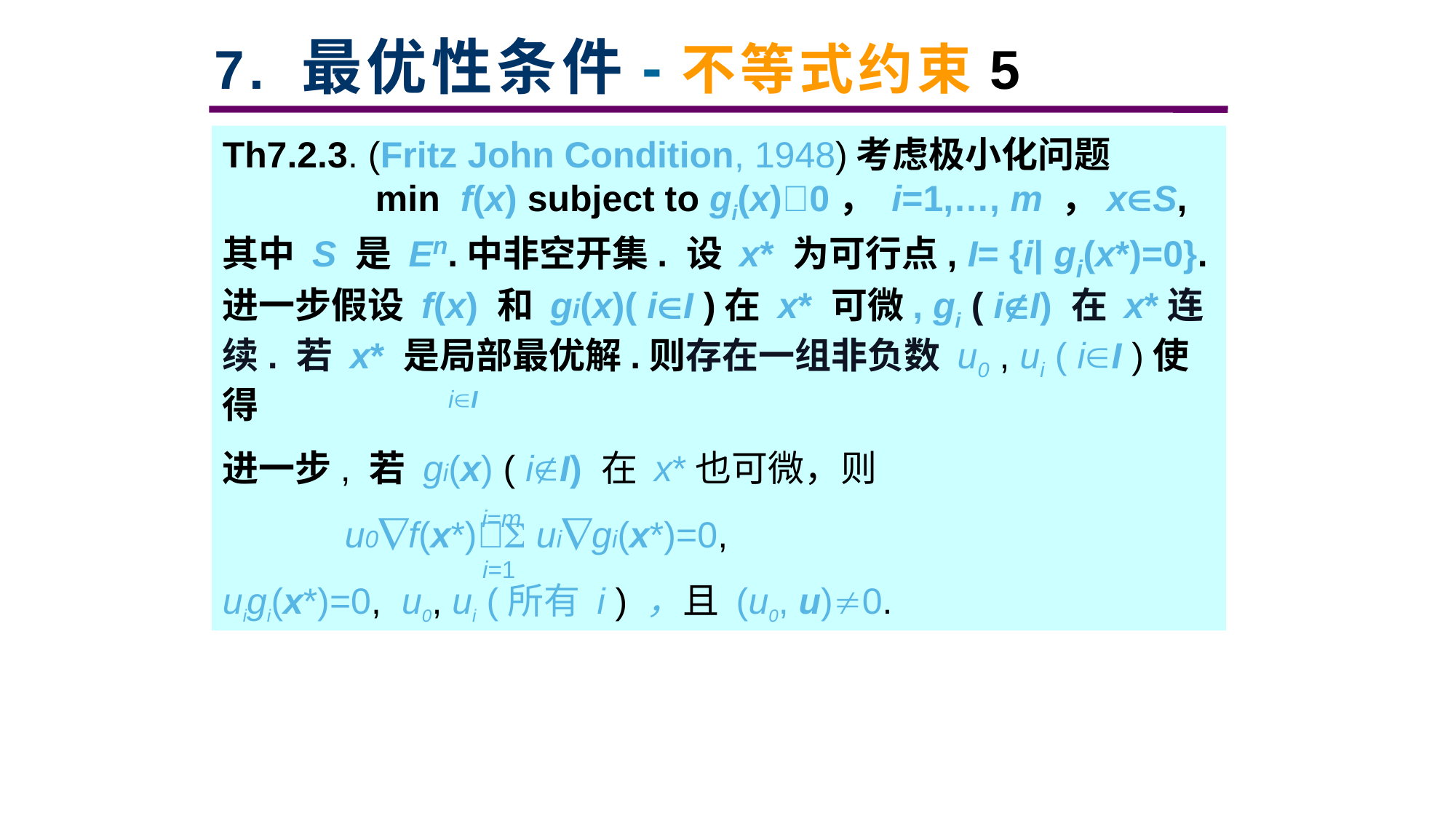

# 7. 最优性条件-不等式约束5

Th7.2.3. (Fritz John Condition, 1948)考虑极小化问题
               min  f(x) subject to gi(x)≥0， i=1,…, m ，x∈S,
其中 S 是 En.中非空开集. 设 x* 为可行点, I= {i| gi(x*)=0}. 进一步假设 f(x) 和 gi(x)( i∈I )在 x* 可微, gi ( i∉I) 在 x*连续. 若 x* 是局部最优解.则存在一组非负数 u0 , ui ( i∈I )使得
         u0∇f(x*) -Σ ui∇gi(x*)=0, u0, ui≥0 for i∈I and (u0, uI)≠0.

i∈I
进一步, 若 gi(x) ( i∉I) 在 x*也可微，则
            u0∇f(x*)−Σ ui∇gi(x*)=0,
uigi(x*)=0,  u0, ui (所有 i ) ，且 (u0, u)≠0.
i=m
i=1